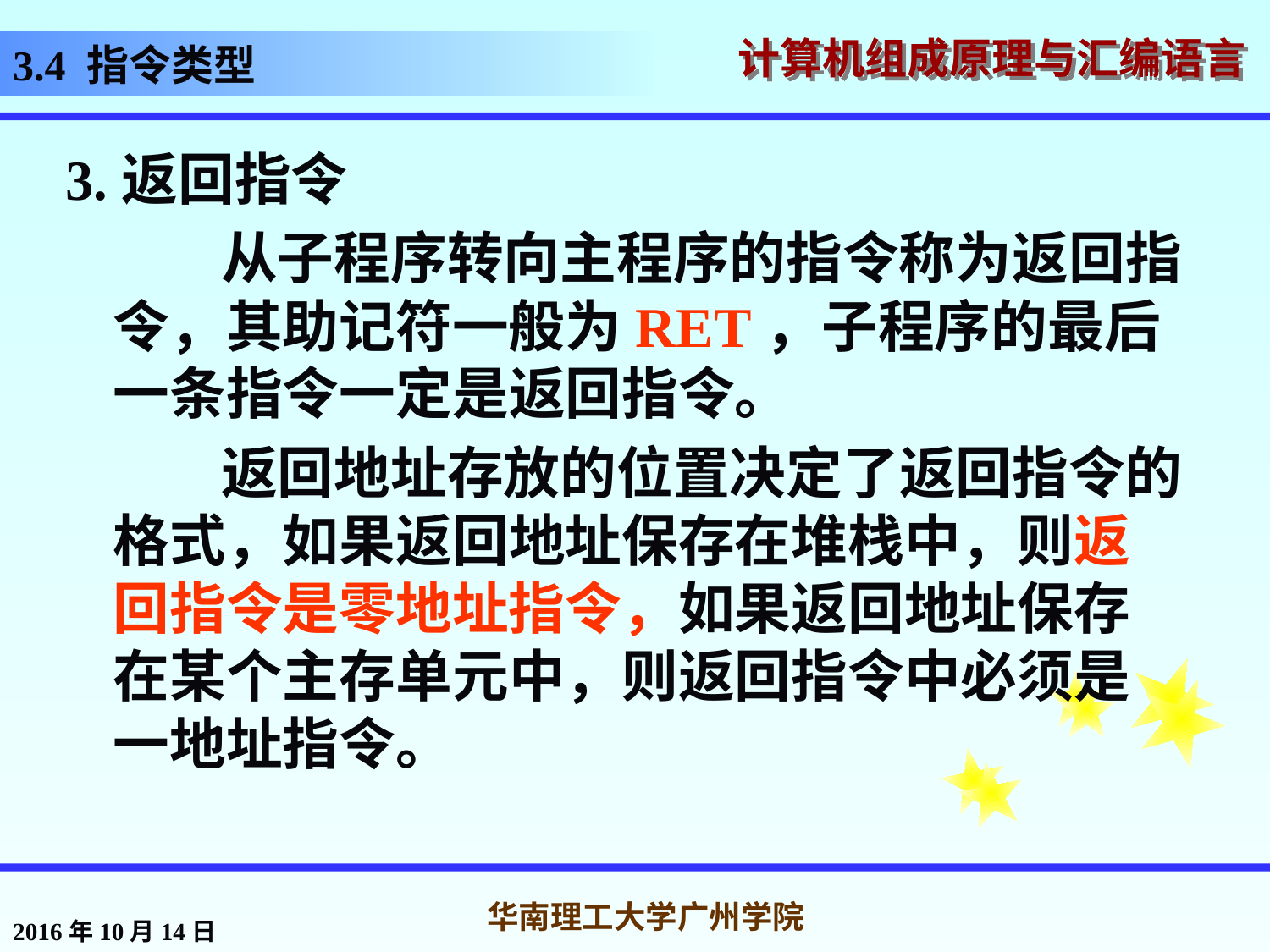

3.4 指令类型
3.返回指令
           从子程序转向主程序的指令称为返回指令，其助记符一般为RET，子程序的最后一条指令一定是返回指令。
           返回地址存放的位置决定了返回指令的格式，如果返回地址保存在堆栈中，则返回指令是零地址指令，如果返回地址保存在某个主存单元中，则返回指令中必须是一地址指令。
2016年10月14日
华南理工大学广州学院